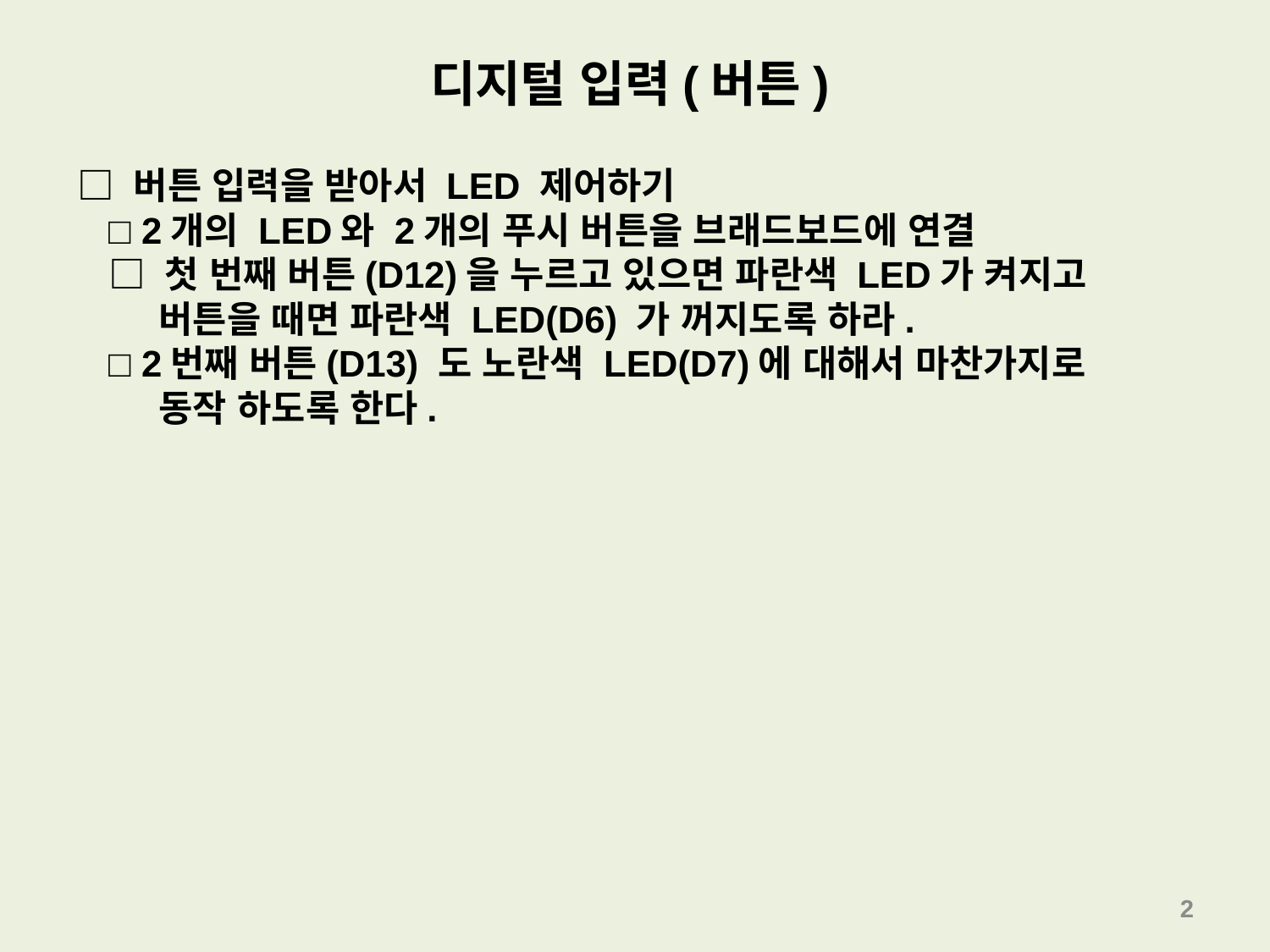

디지털 입력(버튼)
□ 버튼 입력을 받아서 LED 제어하기
   □ 2개의 LED와 2개의 푸시 버튼을 브래드보드에 연결
   □ 첫 번째 버튼(D12)을 누르고 있으면 파란색 LED가 켜지고
       버튼을 때면 파란색 LED(D6) 가 꺼지도록 하라.
   □ 2번째 버튼(D13) 도 노란색 LED(D7)에 대해서 마찬가지로
       동작 하도록 한다.
2